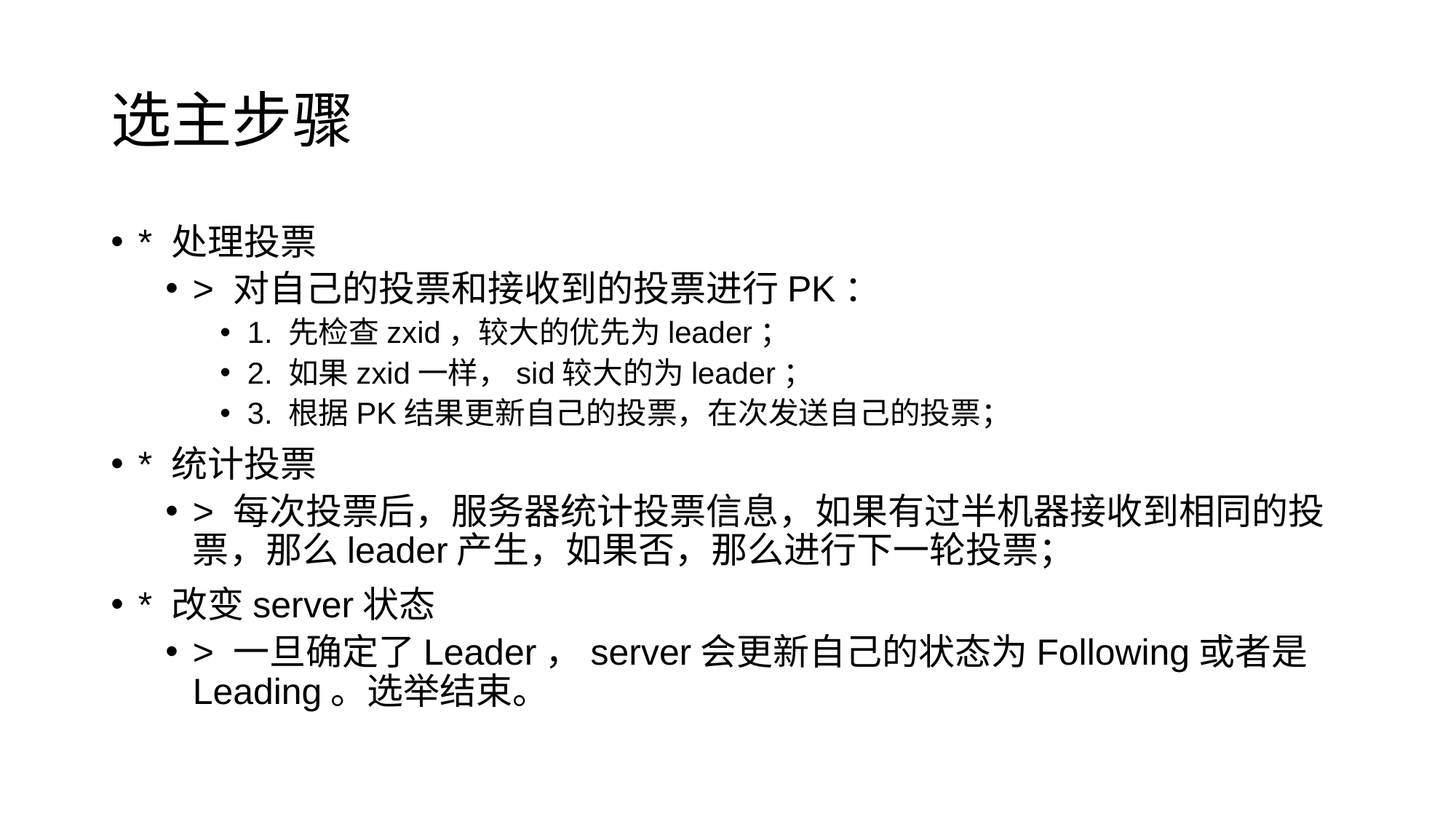

# 选主步骤
* 处理投票
> 对自己的投票和接收到的投票进行PK：
1. 先检查zxid，较大的优先为leader；
2. 如果zxid一样，sid较大的为leader；
3. 根据PK结果更新自己的投票，在次发送自己的投票；
* 统计投票
> 每次投票后，服务器统计投票信息，如果有过半机器接收到相同的投票，那么leader产生，如果否，那么进行下一轮投票；
* 改变server状态
> 一旦确定了Leader，server会更新自己的状态为Following或者是Leading。选举结束。